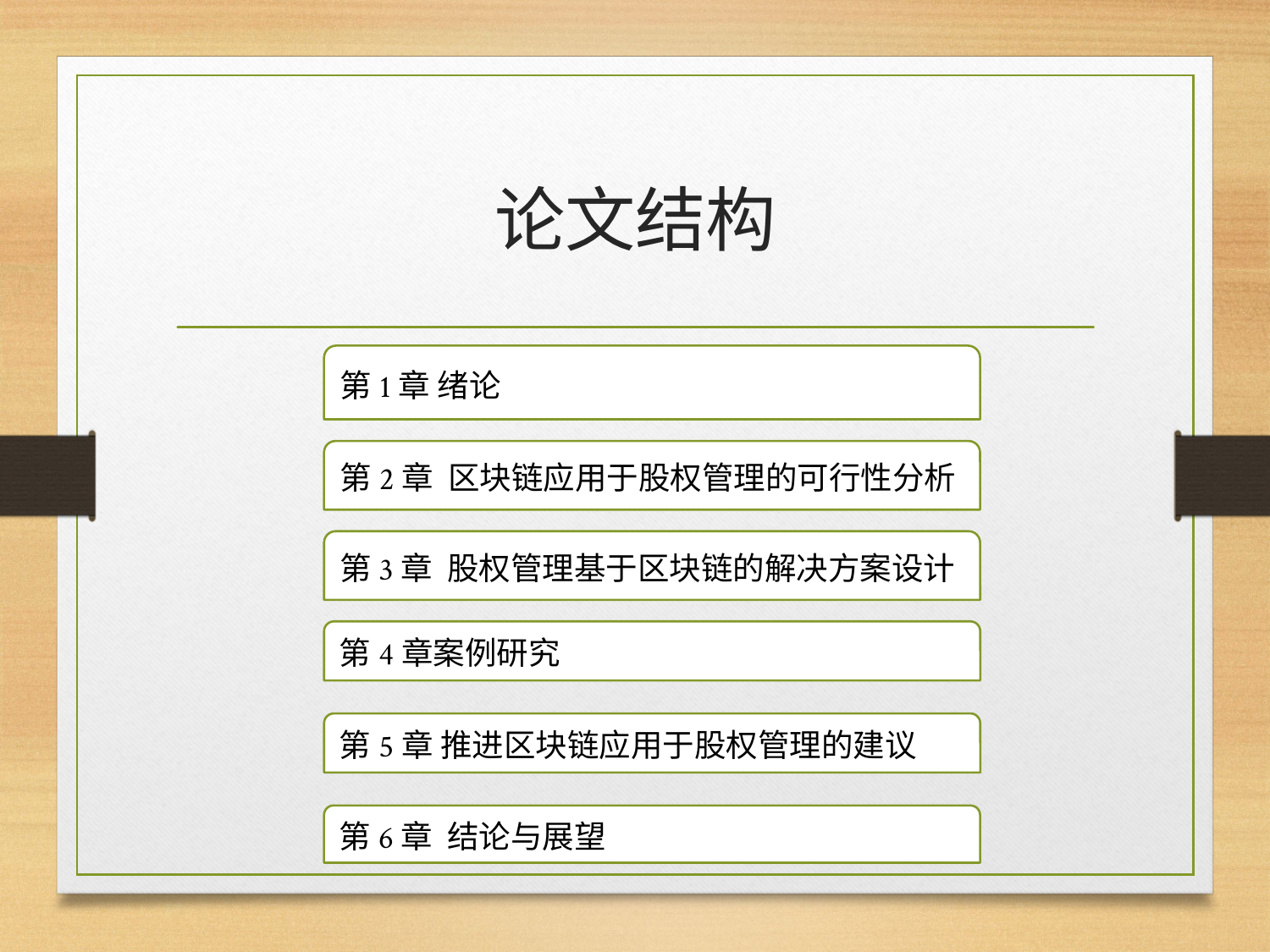

# 论文结构

第1章 绪论
第2章  区块链应用于股权管理的可行性分析
第3章  股权管理基于区块链的解决方案设计
第4章案例研究
第5章 推进区块链应用于股权管理的建议
第6章  结论与展望